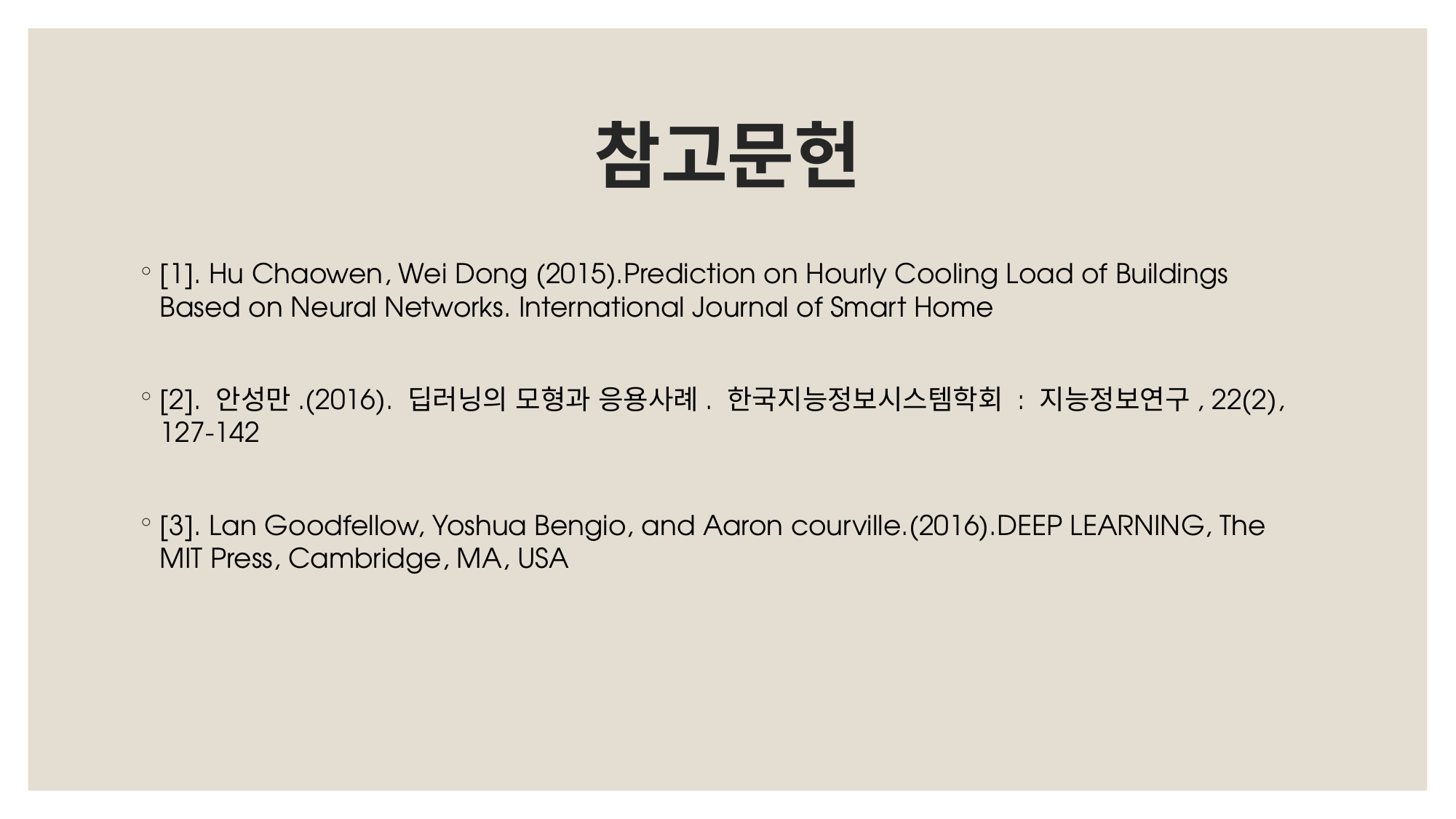

# 참고문헌
[1]. Hu Chaowen, Wei Dong (2015).Prediction on Hourly Cooling Load of Buildings Based on Neural Networks. International Journal of Smart Home

[2]. 안성만.(2016). 딥러닝의 모형과 응용사례. 한국지능정보시스템학회 : 지능정보연구, 22(2), 127-142

[3]. Lan Goodfellow, Yoshua Bengio, and Aaron courville.(2016).DEEP LEARNING, The MIT Press, Cambridge, MA, USA